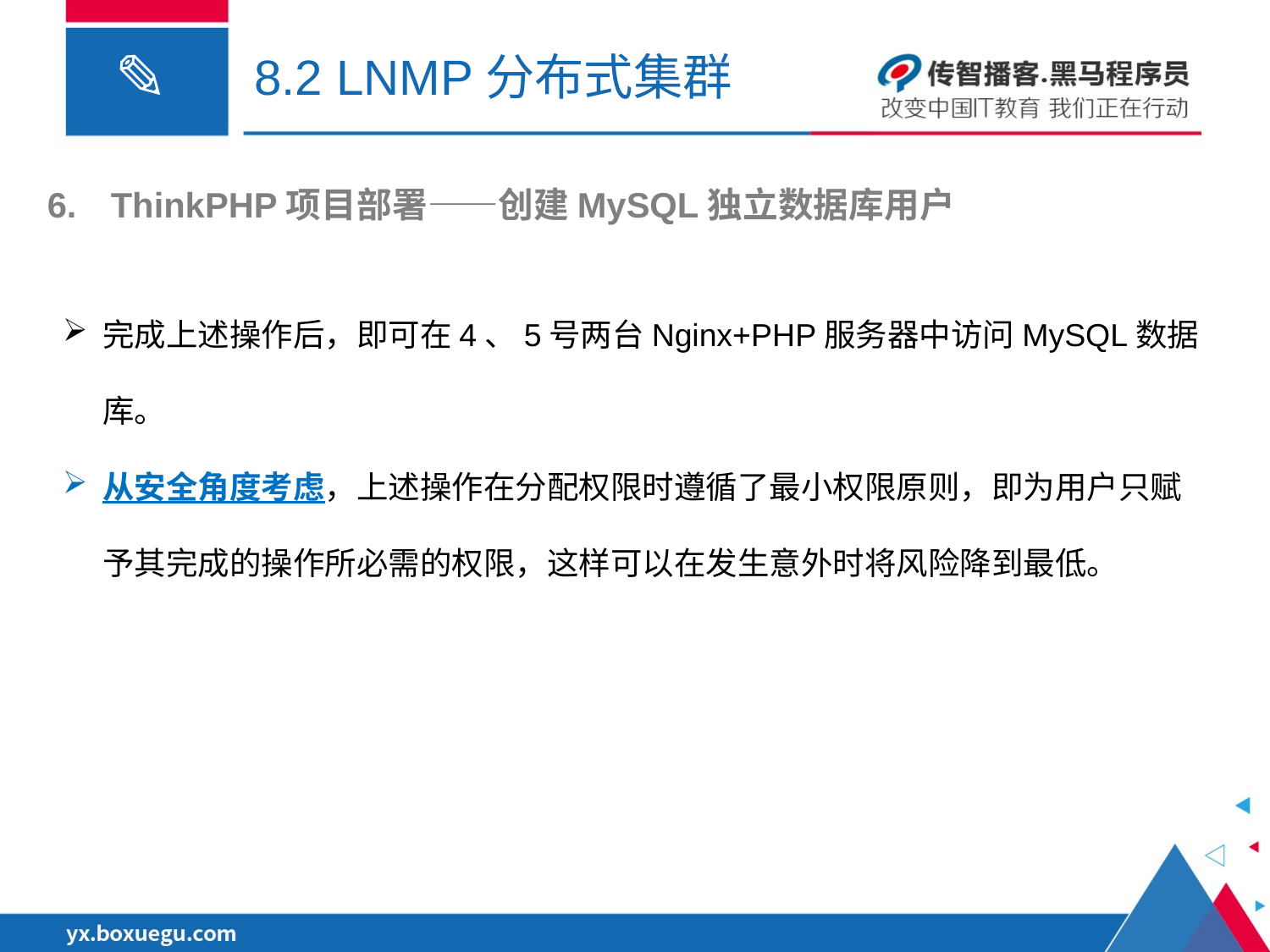

# 8.2 LNMP分布式集群
ThinkPHP项目部署——创建MySQL独立数据库用户
完成上述操作后，即可在4、5号两台Nginx+PHP服务器中访问MySQL数据库。
从安全角度考虑，上述操作在分配权限时遵循了最小权限原则，即为用户只赋予其完成的操作所必需的权限，这样可以在发生意外时将风险降到最低。